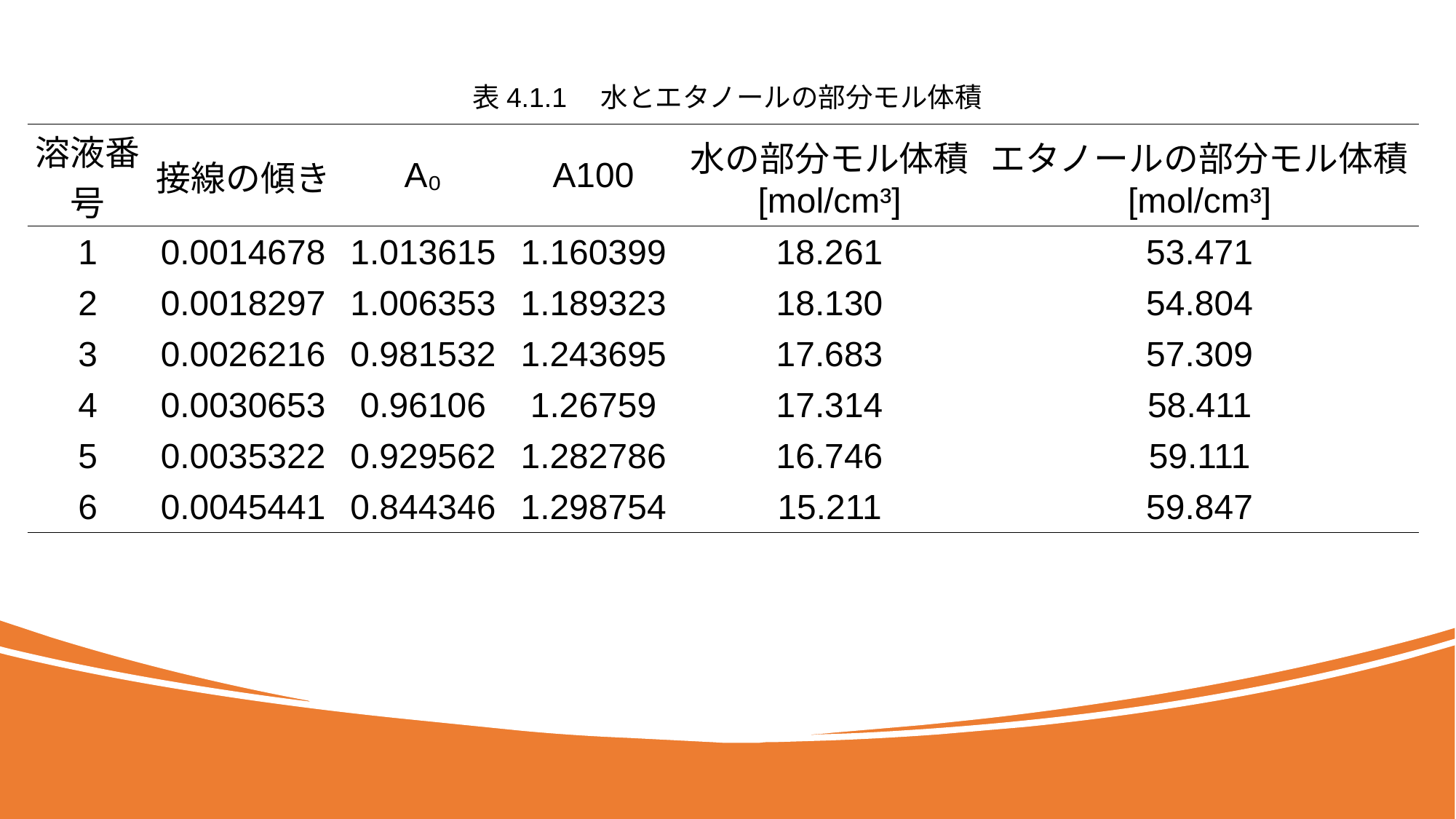

表4.1.1　水とエタノールの部分モル体積
| 溶液番号 | 接線の傾き | A₀ | A100 | 水の部分モル体積 [mol/cm³] | エタノールの部分モル体積 [mol/cm³] |
| --- | --- | --- | --- | --- | --- |
| 1 | 0.0014678 | 1.013615 | 1.160399 | 18.261 | 53.471 |
| 2 | 0.0018297 | 1.006353 | 1.189323 | 18.130 | 54.804 |
| 3 | 0.0026216 | 0.981532 | 1.243695 | 17.683 | 57.309 |
| 4 | 0.0030653 | 0.96106 | 1.26759 | 17.314 | 58.411 |
| 5 | 0.0035322 | 0.929562 | 1.282786 | 16.746 | 59.111 |
| 6 | 0.0045441 | 0.844346 | 1.298754 | 15.211 | 59.847 |